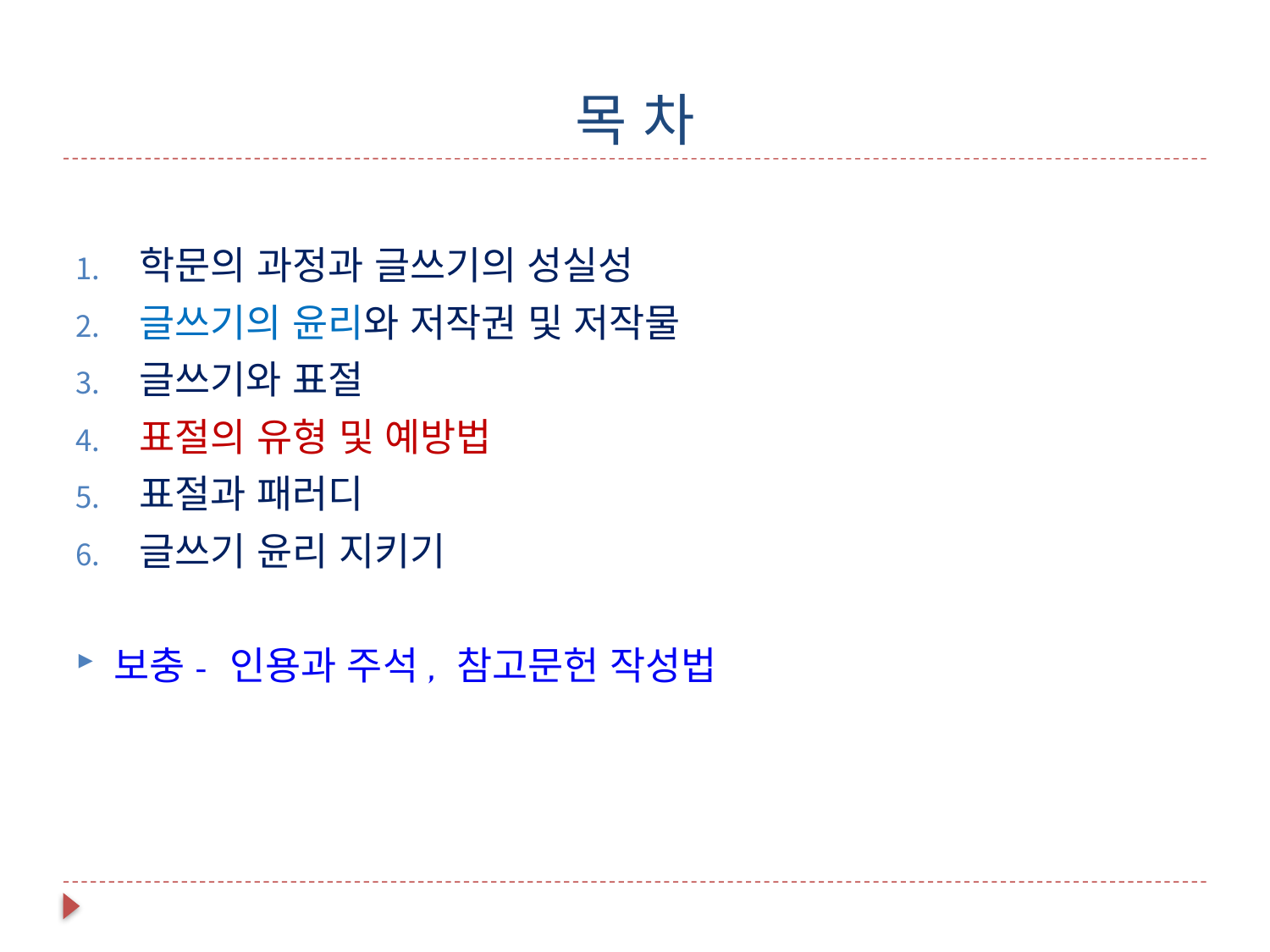

# 목 차

학문의 과정과 글쓰기의 성실성
글쓰기의 윤리와 저작권 및 저작물
글쓰기와 표절
표절의 유형 및 예방법
표절과 패러디
글쓰기 윤리 지키기

보충- 인용과 주석, 참고문헌 작성법